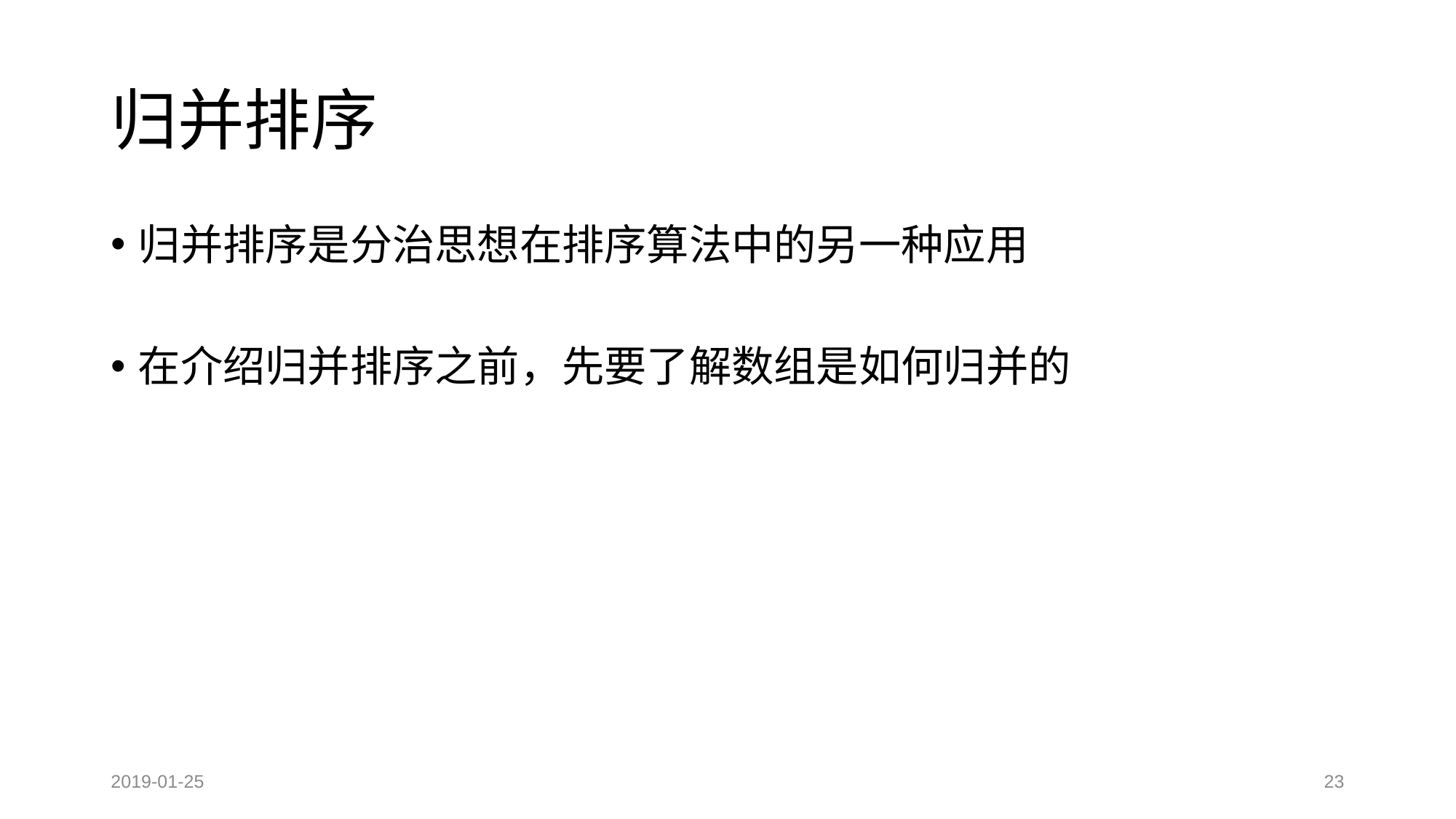

# 归并排序
归并排序是分治思想在排序算法中的另一种应用

在介绍归并排序之前，先要了解数组是如何归并的
2019-01-25
23